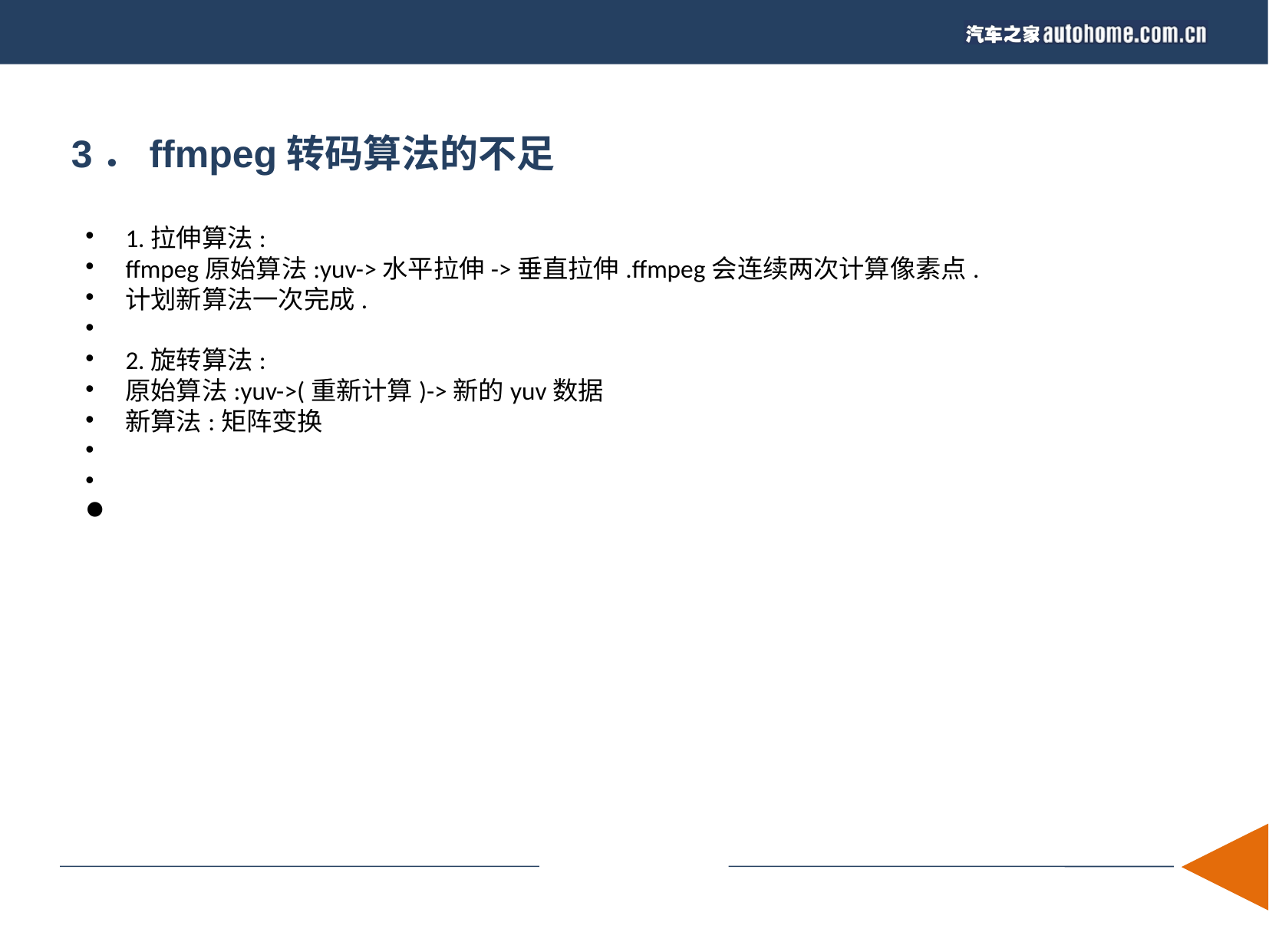

3．ffmpeg转码算法的不足
1.拉伸算法:
ffmpeg原始算法:yuv->水平拉伸->垂直拉伸.ffmpeg会连续两次计算像素点.
计划新算法一次完成.

2.旋转算法:
原始算法:yuv->(重新计算)->新的yuv数据
新算法:矩阵变换